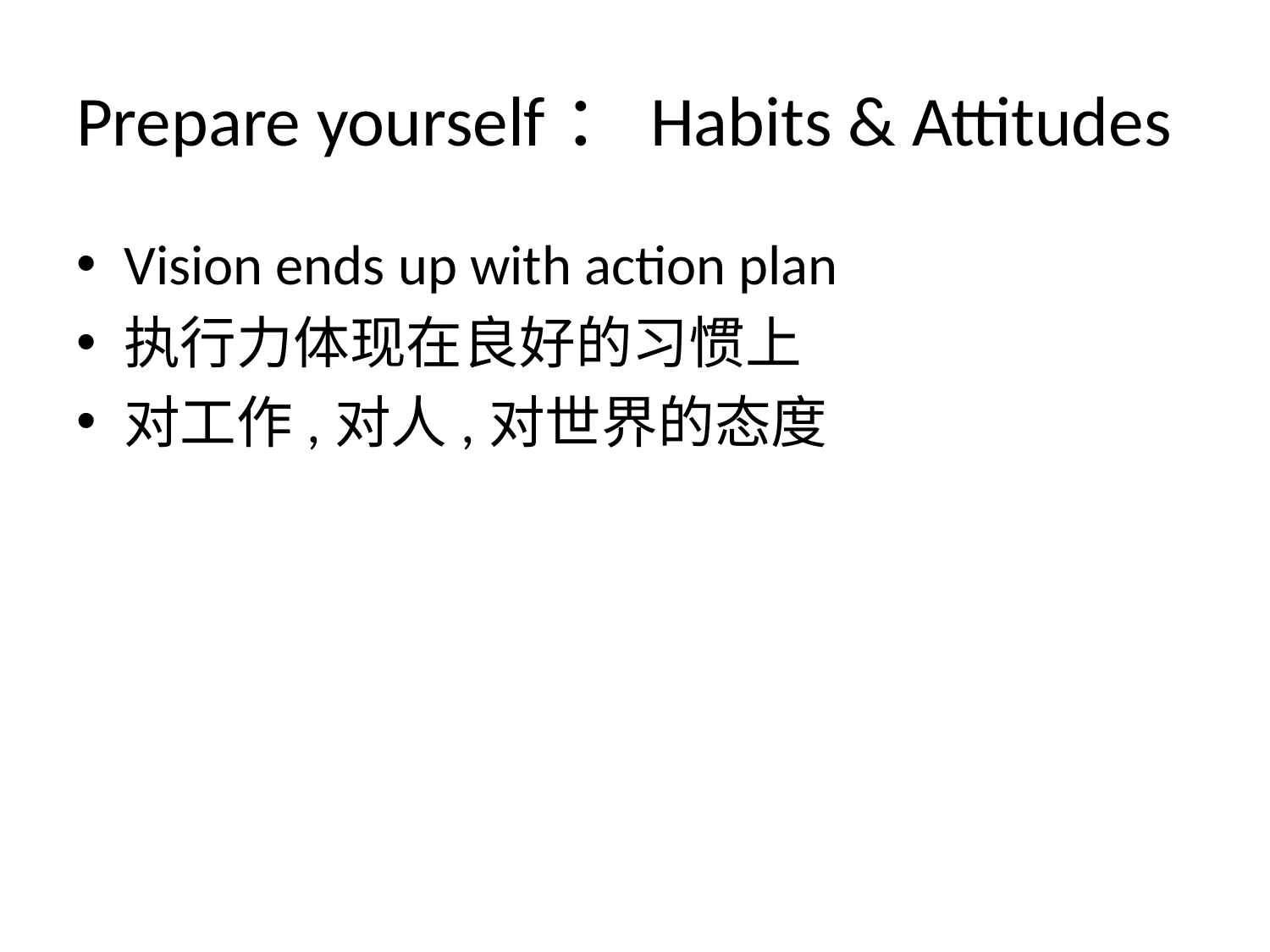

Prepare yourself：Habits & Attitudes
Vision ends up with action plan
执行力体现在良好的习惯上
对工作,对人,对世界的态度